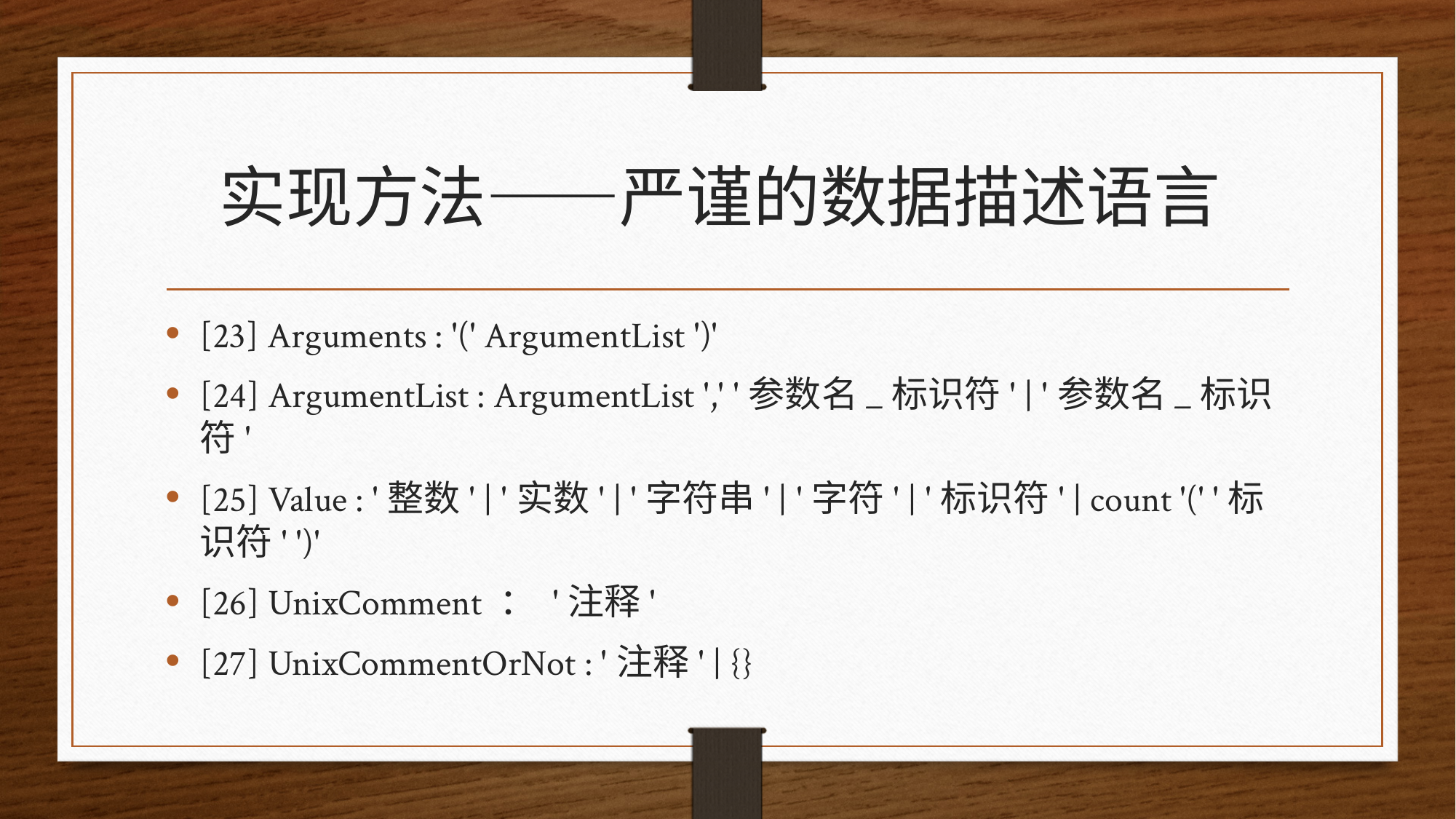

# 实现方法——严谨的数据描述语言
[23] Arguments : '(' ArgumentList ')'
[24] ArgumentList : ArgumentList ',' '参数名_标识符' | '参数名_标识符'
[25] Value : '整数' | '实数' | '字符串' | '字符' | '标识符' | count '(' '标识符' ')'
[26] UnixComment ： '注释'
[27] UnixCommentOrNot : '注释' | {}